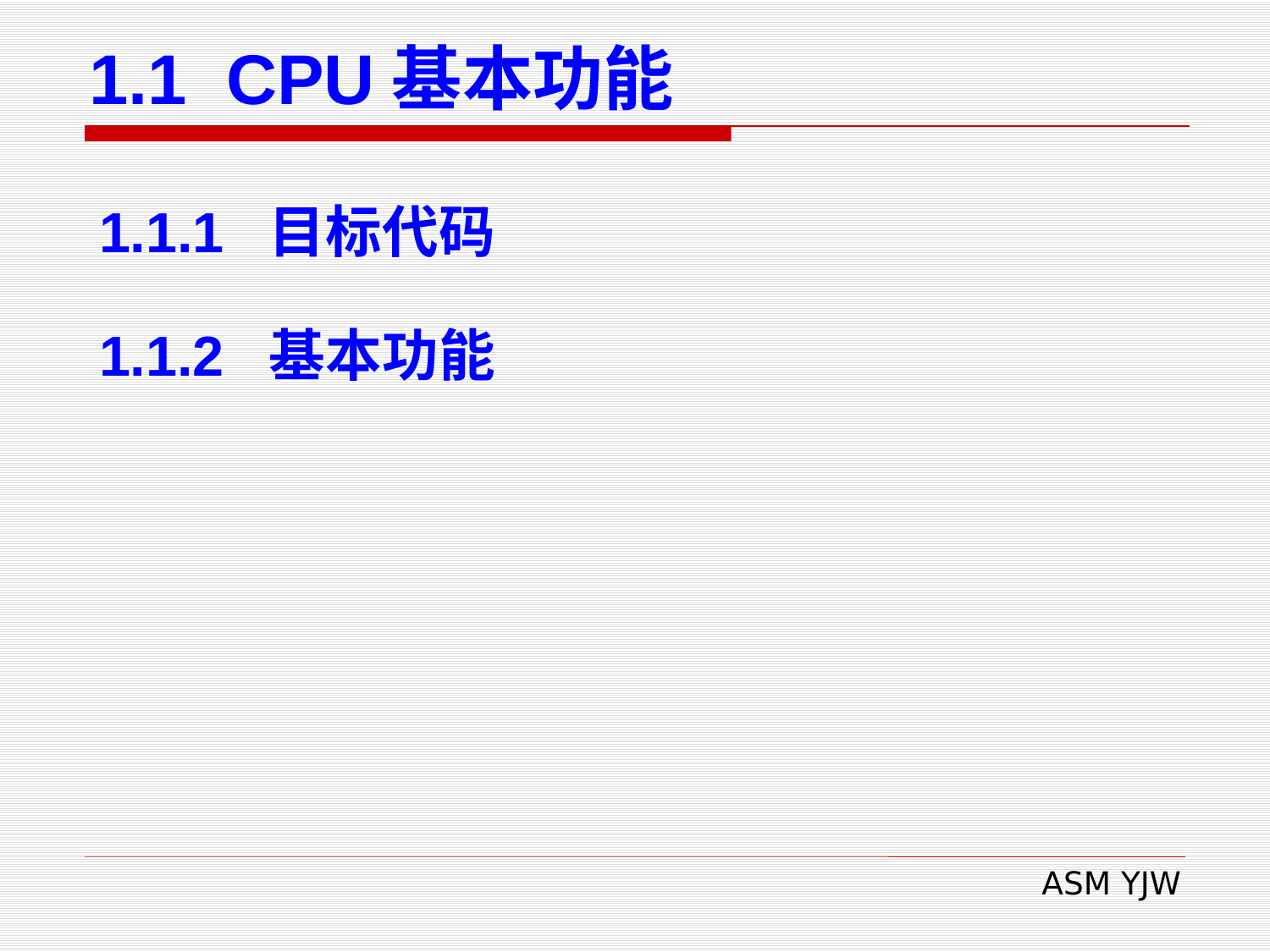

# 1.1  CPU基本功能
1.1.1  目标代码
1.1.2  基本功能